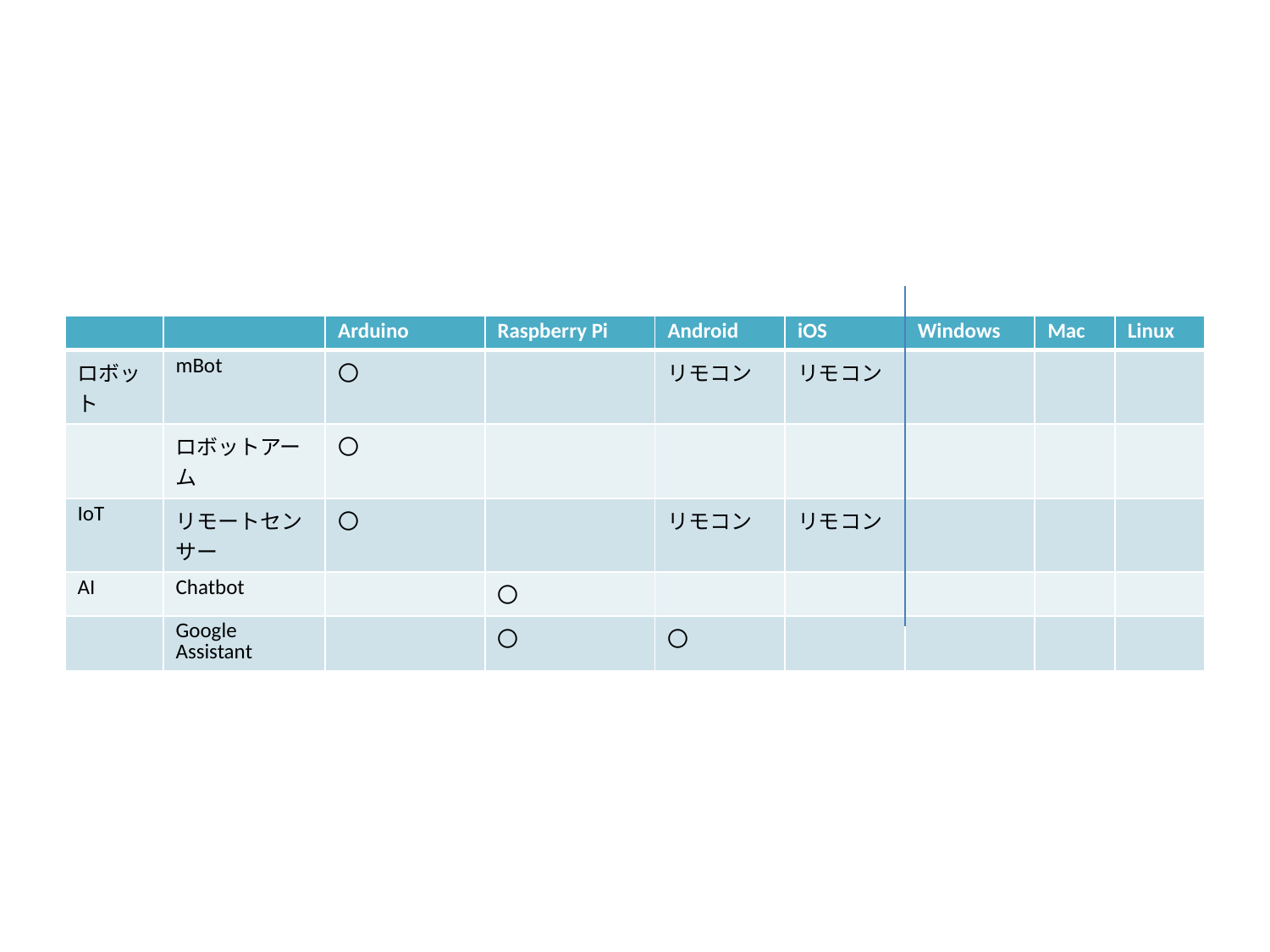

|  |  | Arduino | Raspberry Pi | Android | iOS | Windows | Mac | Linux |
| --- | --- | --- | --- | --- | --- | --- | --- | --- |
| ロボット | mBot | 〇 |  | リモコン | リモコン |  |  |  |
|  | ロボットアーム | 〇 |  |  |  |  |  |  |
| IoT | リモートセンサー | 〇 |  | リモコン | リモコン |  |  |  |
| AI | Chatbot |  | 〇 |  |  |  |  |  |
|  | Google Assistant |  | 〇 | 〇 |  |  |  |  |